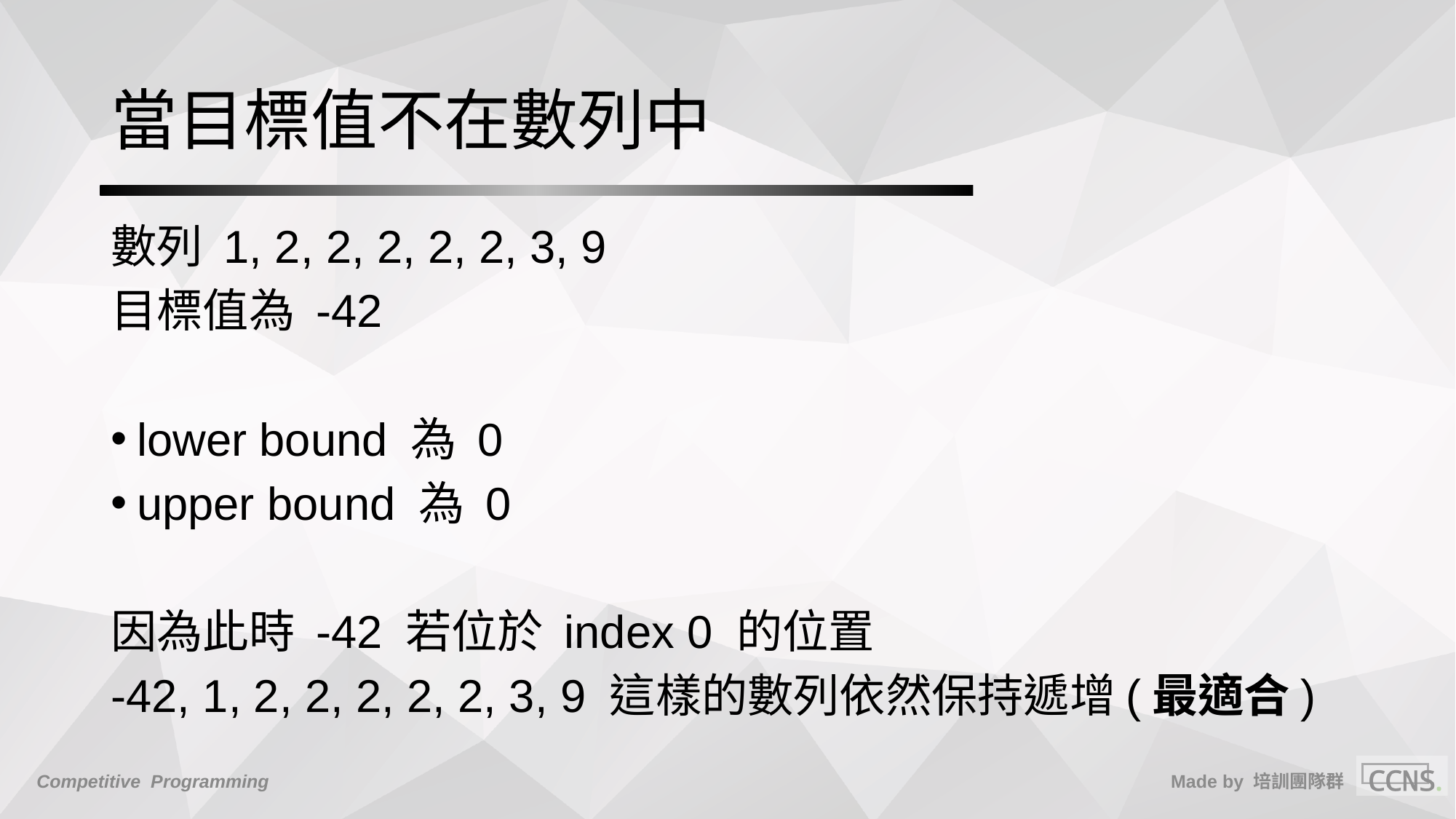

# 當目標值不在數列中
數列 1, 2, 2, 2, 2, 2, 3, 9
目標值為 -42

lower bound 為 0
upper bound 為 0

因為此時 -42 若位於 index 0 的位置
-42, 1, 2, 2, 2, 2, 2, 3, 9 這樣的數列依然保持遞增(最適合)